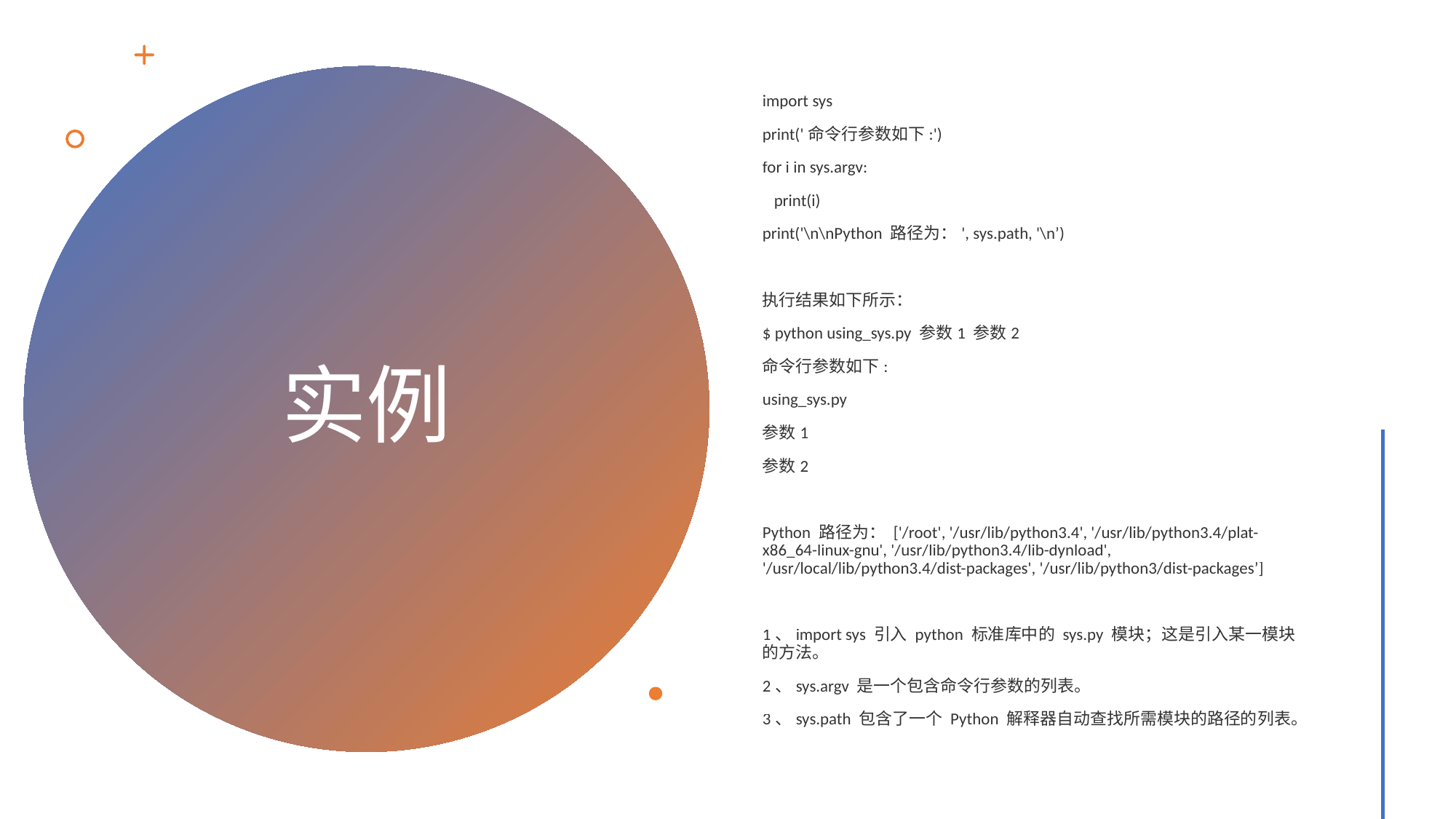

import sys
print('命令行参数如下:')
for i in sys.argv:
   print(i)
print('\n\nPython 路径为：', sys.path, '\n’)

执行结果如下所示：
$ python using_sys.py 参数1 参数2
命令行参数如下:
using_sys.py
参数1
参数2

Python 路径为： ['/root', '/usr/lib/python3.4', '/usr/lib/python3.4/plat-x86_64-linux-gnu', '/usr/lib/python3.4/lib-dynload', '/usr/local/lib/python3.4/dist-packages', '/usr/lib/python3/dist-packages’]

1、import sys 引入 python 标准库中的 sys.py 模块；这是引入某一模块的方法。
2、sys.argv 是一个包含命令行参数的列表。
3、sys.path 包含了一个 Python 解释器自动查找所需模块的路径的列表。

# 实例